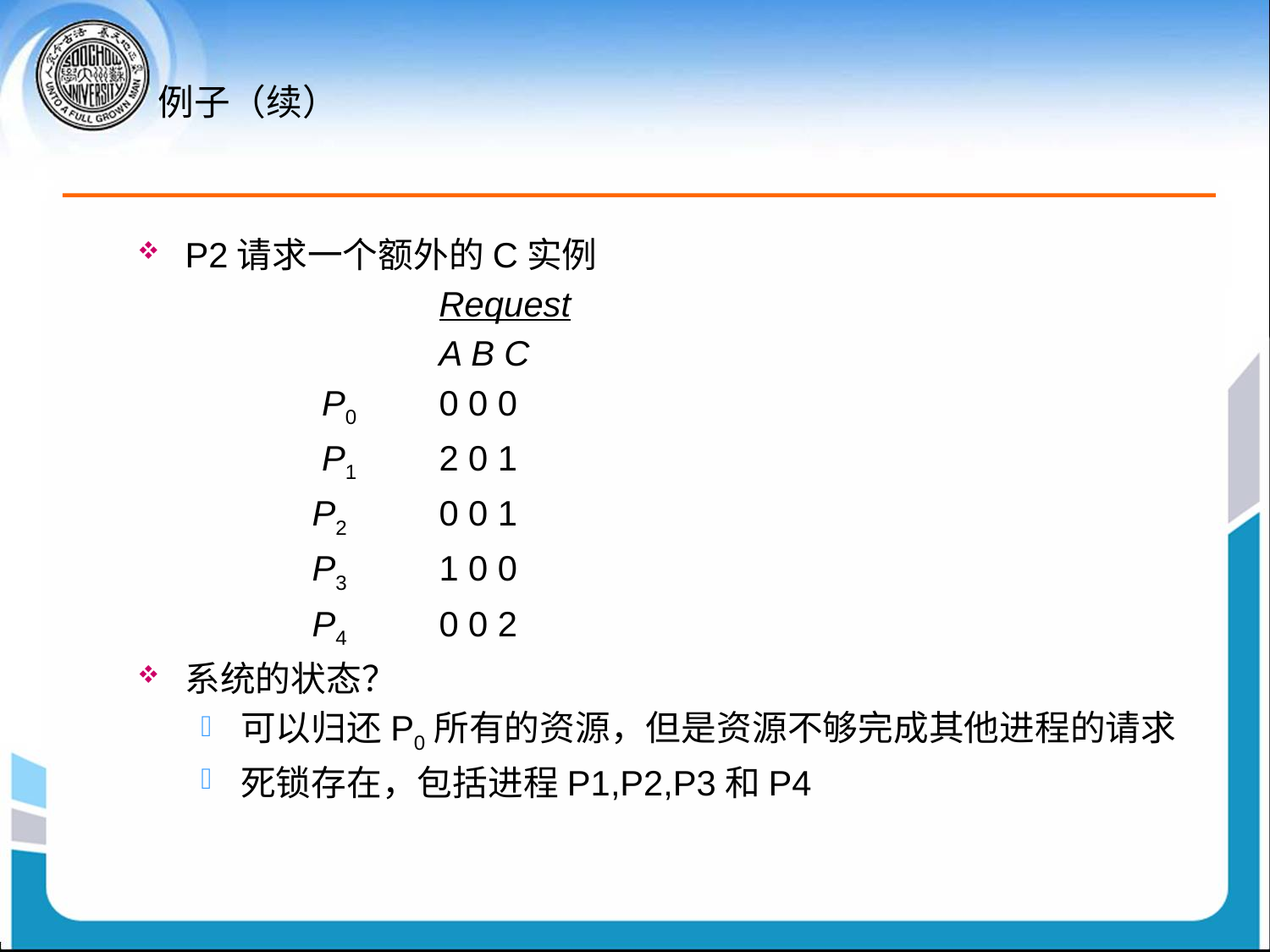

# 例子（续）
P2请求一个额外的C实例
			Request
			A B C
		 P0	0 0 0
		 P1	2 0 1
		P2	0 0 1
		P3	1 0 0
		P4	0 0 2
系统的状态？
可以归还P0所有的资源，但是资源不够完成其他进程的请求
死锁存在，包括进程P1,P2,P3和P4